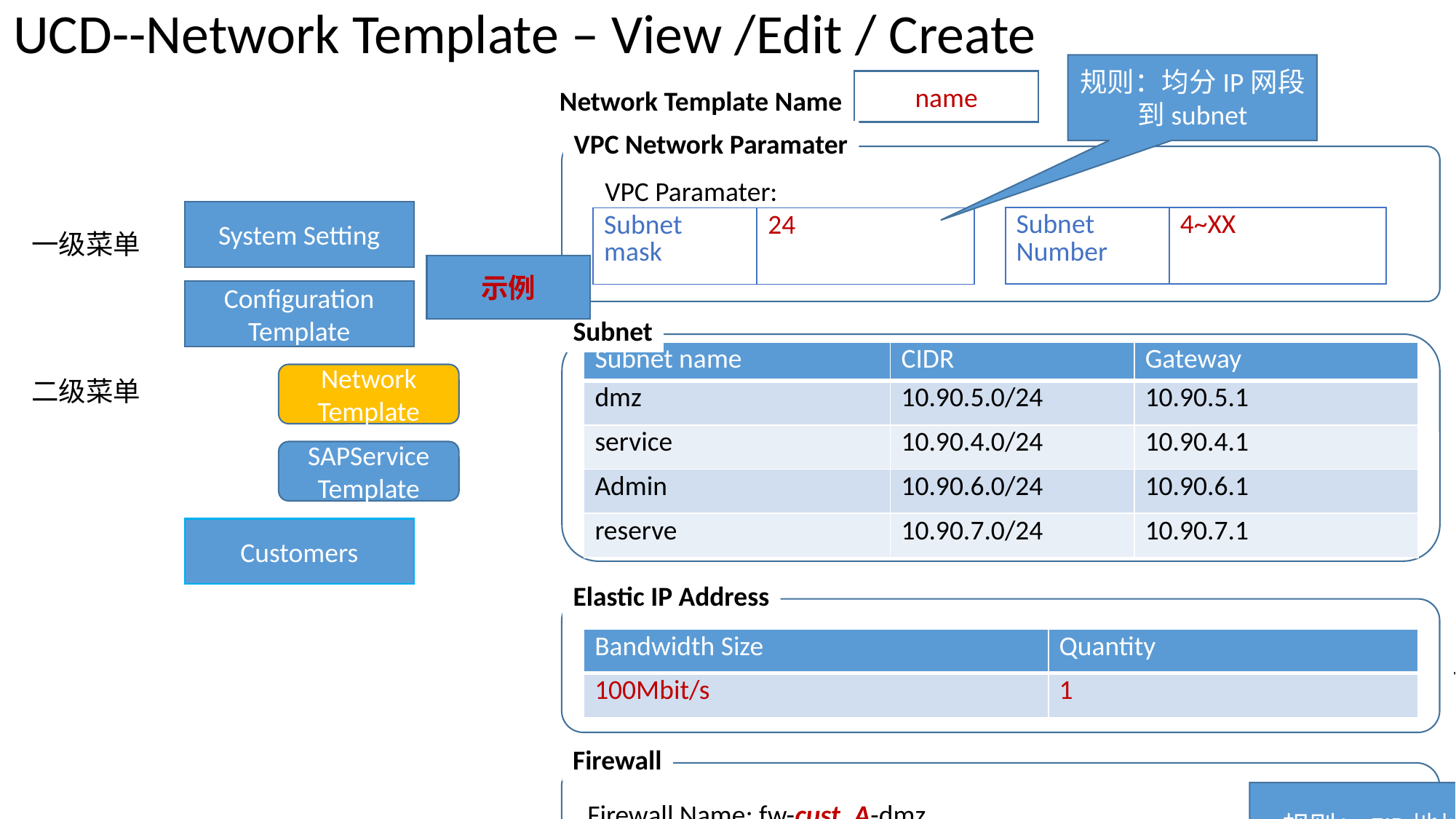

# UCD--Network Template – View /Edit / Create
规则：均分IP网段到subnet
name
Network Template Name
VPC Network Paramater

VPC Paramater:
System Setting
| Subnet Number | 4~XX |
| --- | --- |
| Subnet mask | 24 |
| --- | --- |
一级菜单
示例
Configuration Template
Subnet

| Subnet name | CIDR | Gateway |
| --- | --- | --- |
| dmz | 10.90.5.0/24 | 10.90.5.1 |
| service | 10.90.4.0/24 | 10.90.4.1 |
| Admin | 10.90.6.0/24 | 10.90.6.1 |
| reserve | 10.90.7.0/24 | 10.90.7.1 |
Network Template
二级菜单
SAPService Template
Customers
Elastic IP Address

| Bandwidth Size | Quantity |
| --- | --- |
| 100Mbit/s | 1 |

Firewall

If quantity if 0, no need FW.
The destination of
the first Inbound-rule is EIP
规则：EIP地址
Firewall Name: fw-cust_A-dmz
Subnet Association: dmz
| Inbound-Rule |  |  |  |  |  |  |
| --- | --- | --- | --- | --- | --- | --- |
| Index | Action | Protocol | Source | Source Port Range | Destination | Destination Port Range |
| 1 | Permit | TCP | 0.0.0.0/0 | Any | 160.44.198.200/32 | 80 |
| \* | Deny | Any | 0.0.0.0/0 | Any | 0.0.0.0/0 | Any |
| Outbound-Rule |  |  |  |  |  |  |
| --- | --- | --- | --- | --- | --- | --- |
| Index | Action | Protocol | Source | Source Port Range | Destination | Destination Port Range |
| \* | Permit | Any | 0.0.0.0/0 | Any | 0.0.0.0/0 | Any |
Security Group

Security Group Name: sg-cust_A-dmz
| Inbound-Rule |  |  |
| --- | --- | --- |
| Protocol | Port Range/ICMP Type | Remote end |
| TCP | 22, 4237 | sg-admin-service |
| Any | Any | sg-cust\_A-dmz |
| Outbound-Rule |  |  |
| --- | --- | --- |
| Protocol | Port Range/ICMP Type | Remote end |
| Any | Any | Any |
Security Group Name: sg-cust_A-service
| Inbound-Rule |  |  |
| --- | --- | --- |
| Protocol | Port Range/ICMP Type | Remote end |
| TCP | 8100, 8001 | sg-cust\_A-dmz |
| TCP | 22, 4237, 5900-5904 | sg-admin-service |
| TCP | 3298-3299 | 10.56.0.0/16 |
| Any | Any | sg-cust\_A-service |
| Outbound-Rule |  |  |
| --- | --- | --- |
| Protocol | Port Range/ICMP Type | Remote end |
| Any | Any | Any |
Security Group Name: sg-cust_A-admin
| Inbound-Rule |  |  |
| --- | --- | --- |
| Protocol | Port Range/ICMP Type | Remote end |
| Any | Any | sg-cust\_A-admin |
| Outbound-Rule |  |  |
| --- | --- | --- |
| Protocol | Port Range/ICMP Type | Remote end |
| Any | Any | Any |
VPC Peering

| name | Local VPC | Local CIDR Block | Peer VPC | Peer CIDR Block |
| --- | --- | --- | --- | --- |
| admin-cust\_A | cust\_A | 10.90.4.0/22 | admin | 10.90.0.0/22 |
IPsec VPN

| Name | vpn-cust\_A |
| --- | --- |
| PSK | \*\*\* |
| Local Subnets | dmz service Admin |
| Remote Gateway | 165.4.12.2/32 |
| Remote Subnets | 192.168.52.0/24,192.168.54.0/24 |
IKE Policy
| Authentication Algorithm | MD5 |
| --- | --- |
| Encryption Algorithm | aes-128 |
| DH Algorithm | group5 |
| Version | v1 |
| Lifecycle(s) | 86400 |
IPsec Policy
| Authentication Algorithm | MD5 |
| --- | --- |
| Encryption Algorithm | aes-128 |
| DH Algorithm | group5 |
| Transfer Protol | esp |
| Lifecycle(s) | 3600 |
Save
Reset